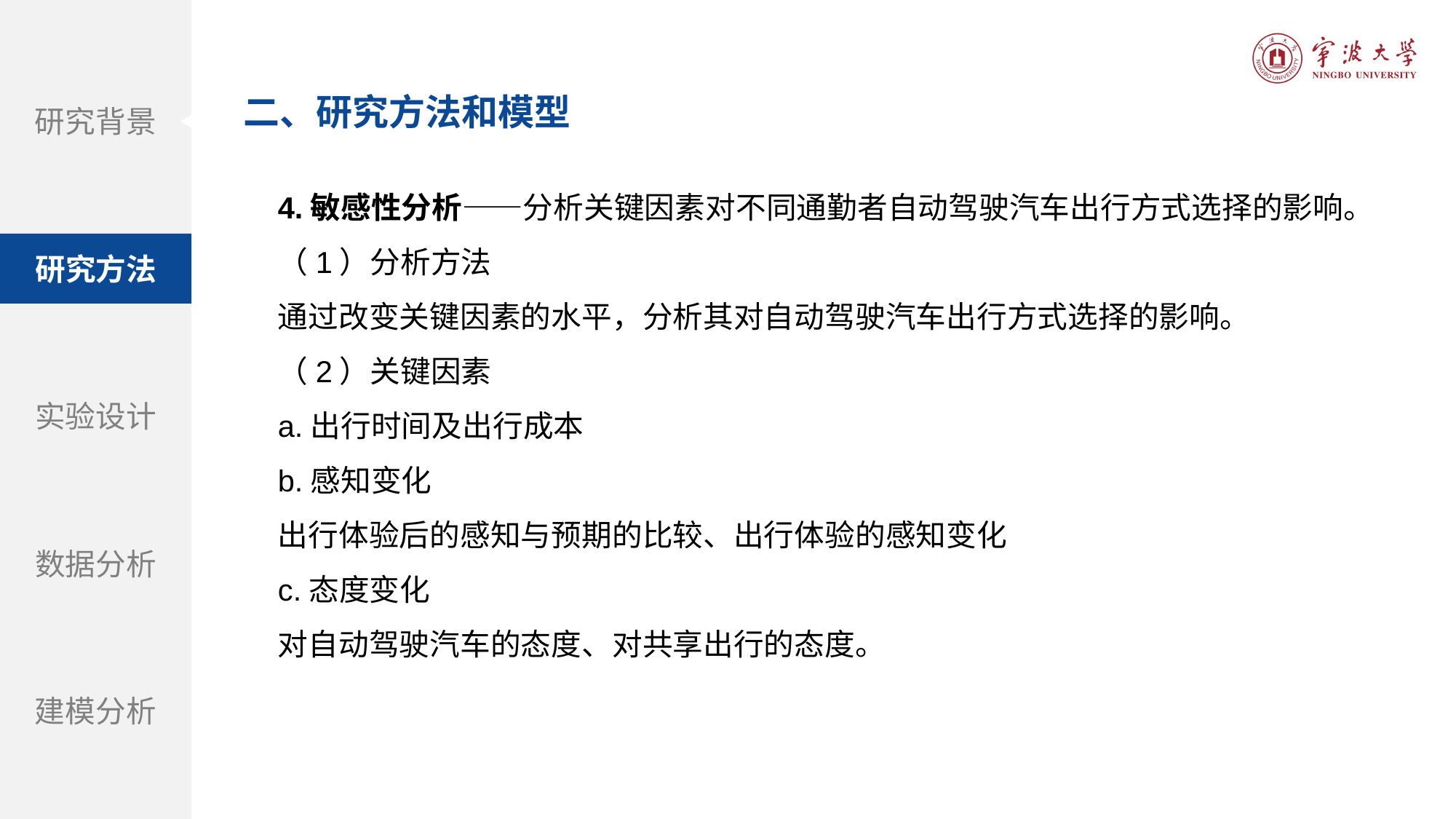

二、研究方法和模型
研究背景

研究方法
实验设计
数据分析
建模分析
4.敏感性分析——分析关键因素对不同通勤者自动驾驶汽车出行方式选择的影响。
（1）分析方法
通过改变关键因素的水平，分析其对自动驾驶汽车出行方式选择的影响。
（2）关键因素
a.出行时间及出行成本
b.感知变化
出行体验后的感知与预期的比较、出行体验的感知变化
c.态度变化
对自动驾驶汽车的态度、对共享出行的态度。
题目：自动驾驶汽车和街道设计：使用虚拟现实实验探索中央分隔带在提高行人过街安全性方面的作用
期刊：Accident Analysis and Prevention